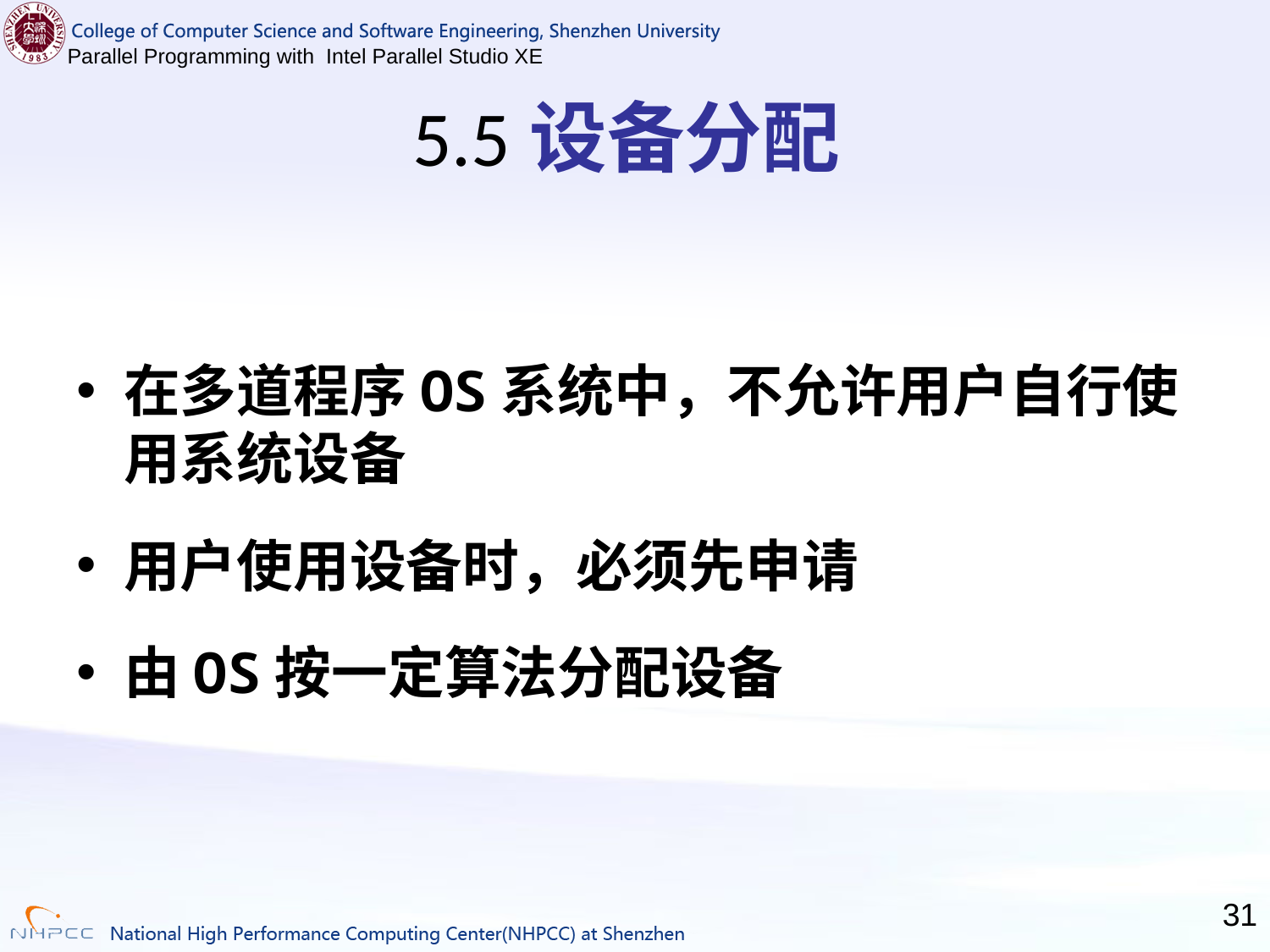

5.5设备分配
在多道程序OS系统中，不允许用户自行使用系统设备
用户使用设备时，必须先申请
由OS按一定算法分配设备
31